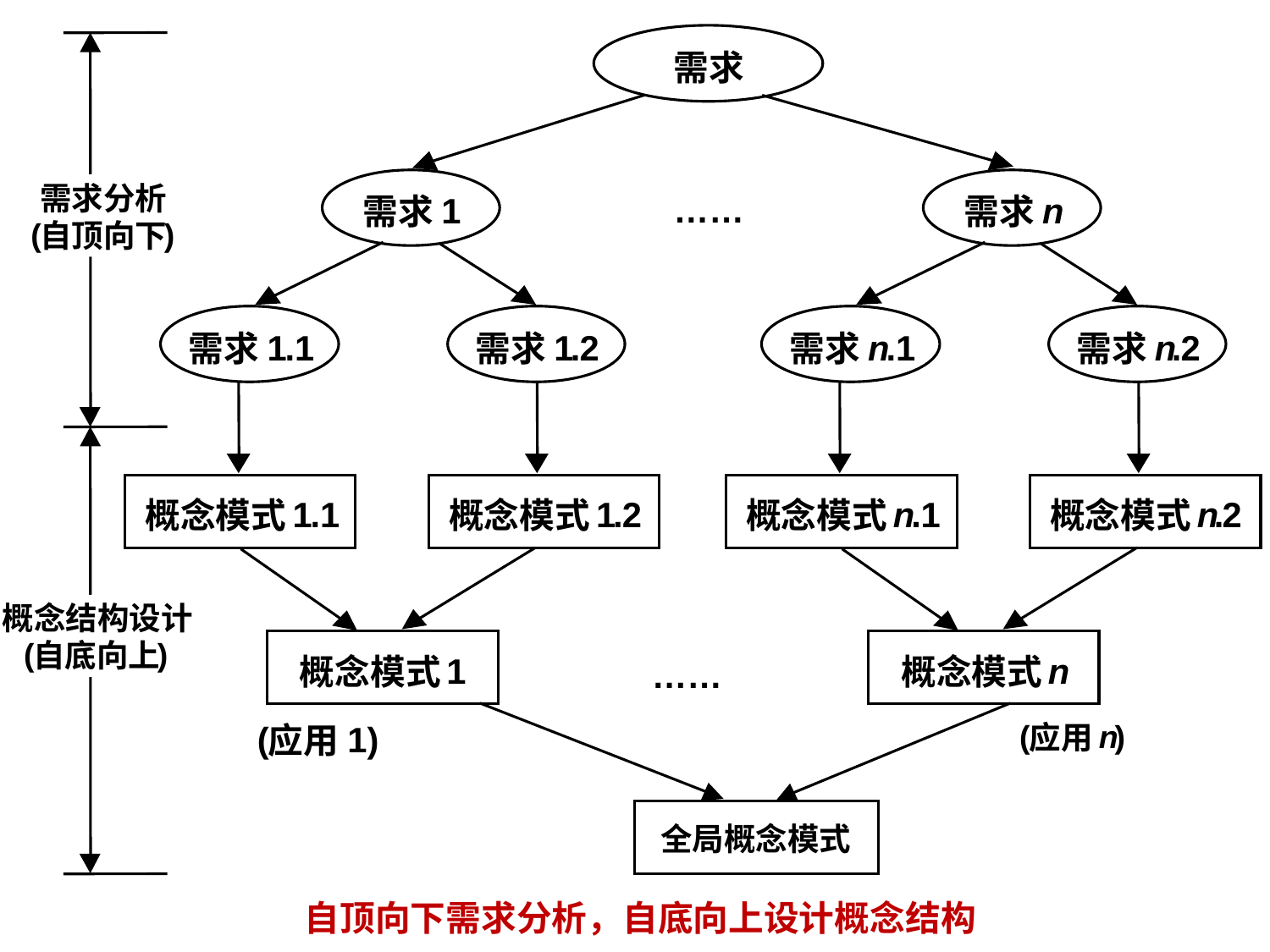

需求

……
1
n
需求
需求

1
.1
1
.
2
n
.1
n
.
2
需求
需求
需求
需求

1
.1
1
.
2
n
.1
n
.
2
概念模式
概念模式
概念模式
概念模式

1
n
概念模式
概念模式
……

(
1)
应用

需求分析
(
)
自顶向下

概念结构设计
(
)
自底向上

(
n
)
应用

全局概念模式

自顶向下需求分析，自底向上设计概念结构